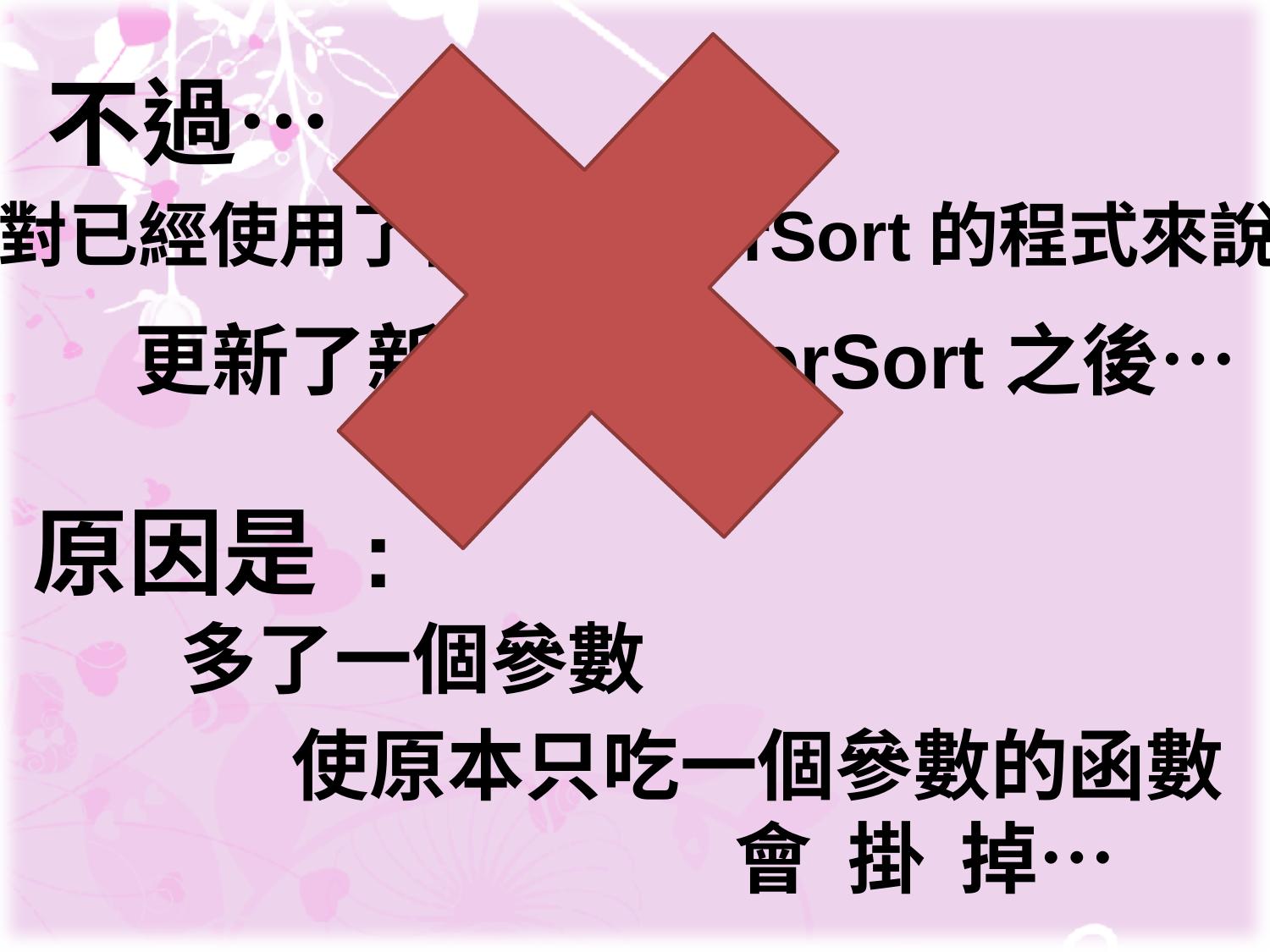

不過…
對已經使用了舊型superSort的程式來說
更新了新版的superSort之後…
原因是 :
多了一個參數
使原本只吃一個參數的函數
                  會  掛  掉…